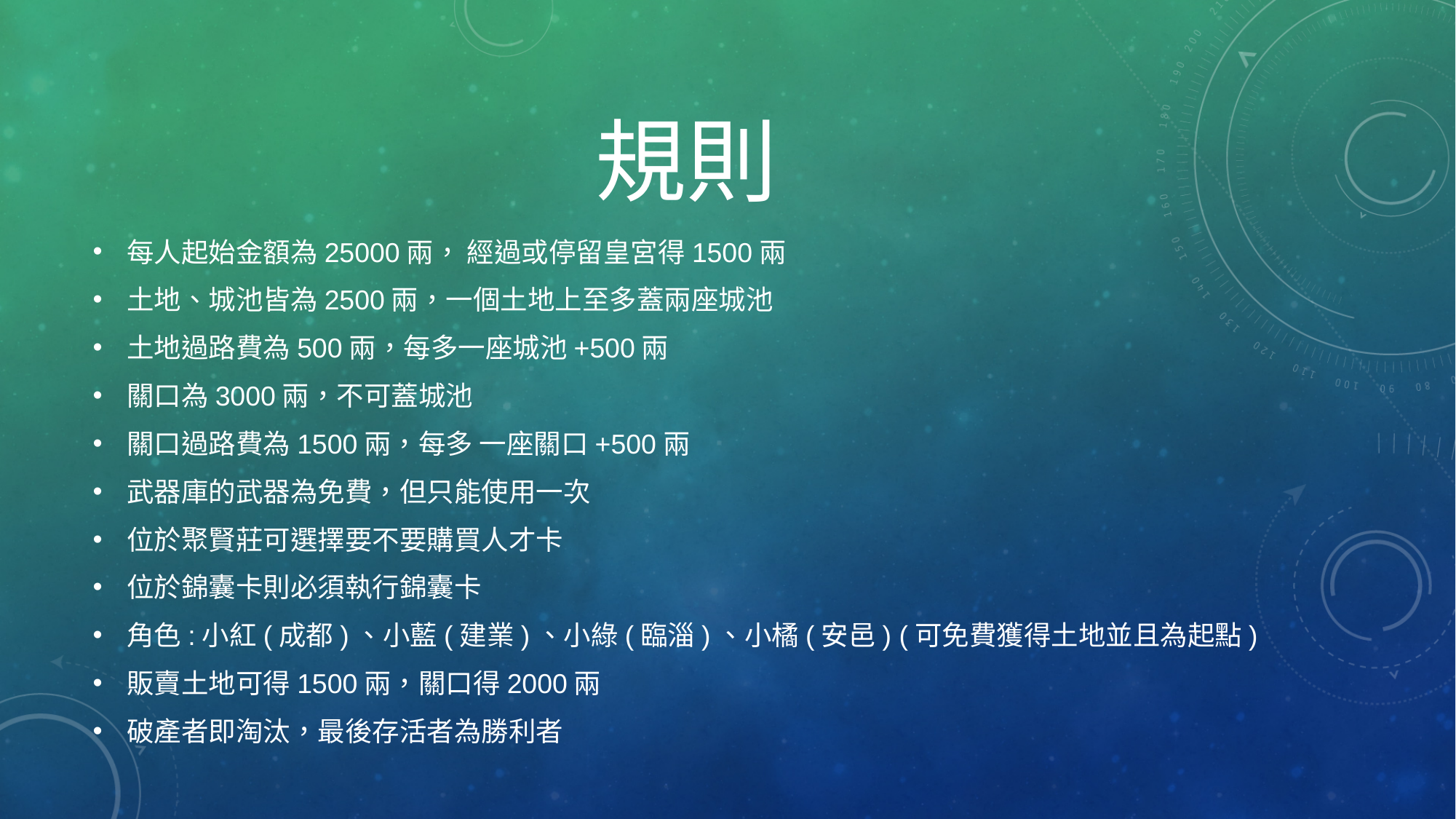

# 規則
每人起始金額為25000兩， 經過或停留皇宮得1500兩
土地、城池皆為2500兩，一個土地上至多蓋兩座城池
土地過路費為500兩，每多一座城池+500兩
關口為3000兩，不可蓋城池
關口過路費為1500兩，每多 一座關口+500兩
武器庫的武器為免費，但只能使用一次
位於聚賢莊可選擇要不要購買人才卡
位於錦囊卡則必須執行錦囊卡
角色:小紅(成都)、小藍(建業)、小綠(臨淄)、小橘(安邑) (可免費獲得土地並且為起點)
販賣土地可得1500兩，關口得2000兩
破產者即淘汰，最後存活者為勝利者